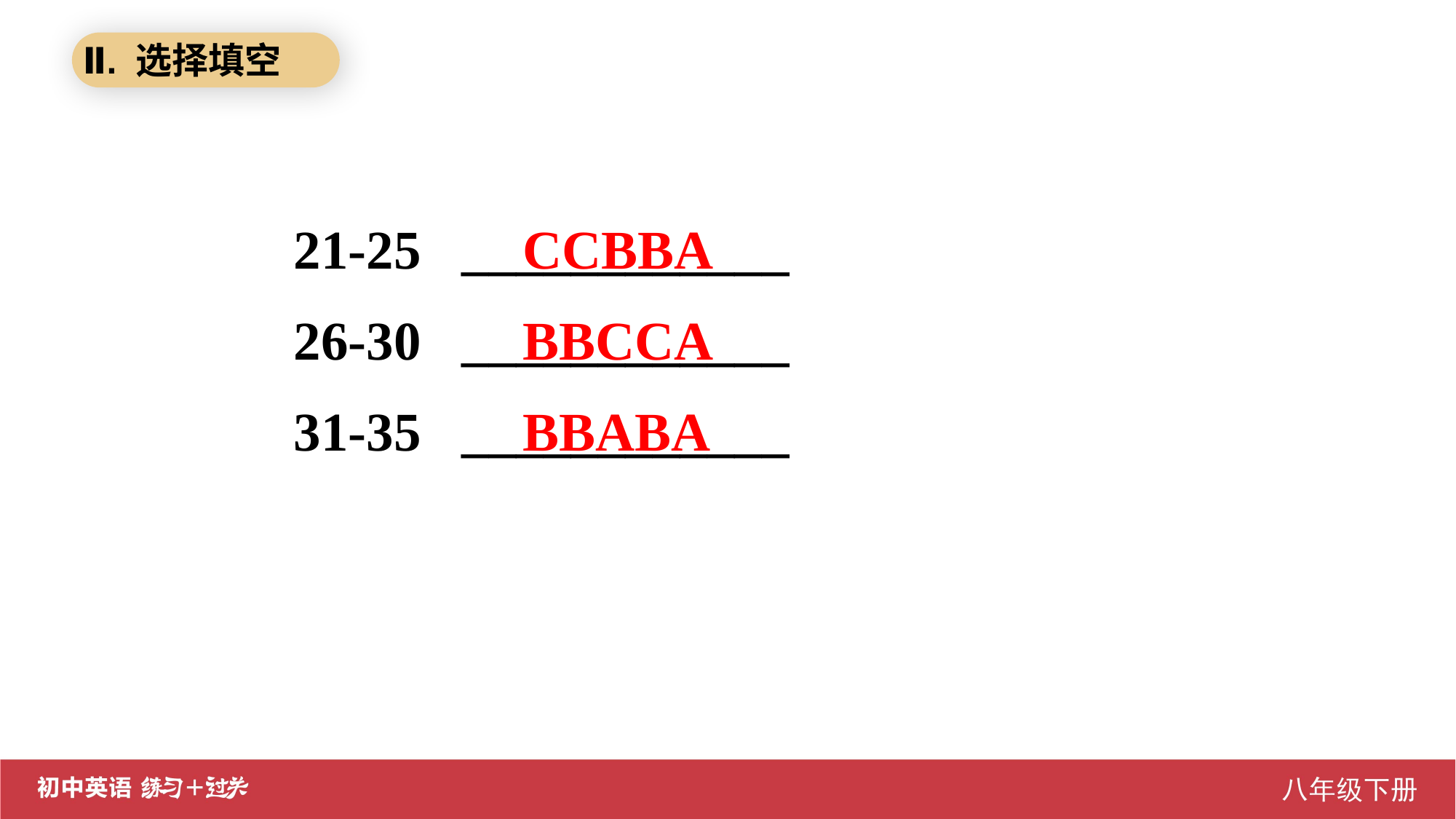

Ⅱ. 选择填空
21-25   ____________
26-30   ____________
31-35   ____________
CCBBA
BBCCA
BBABA